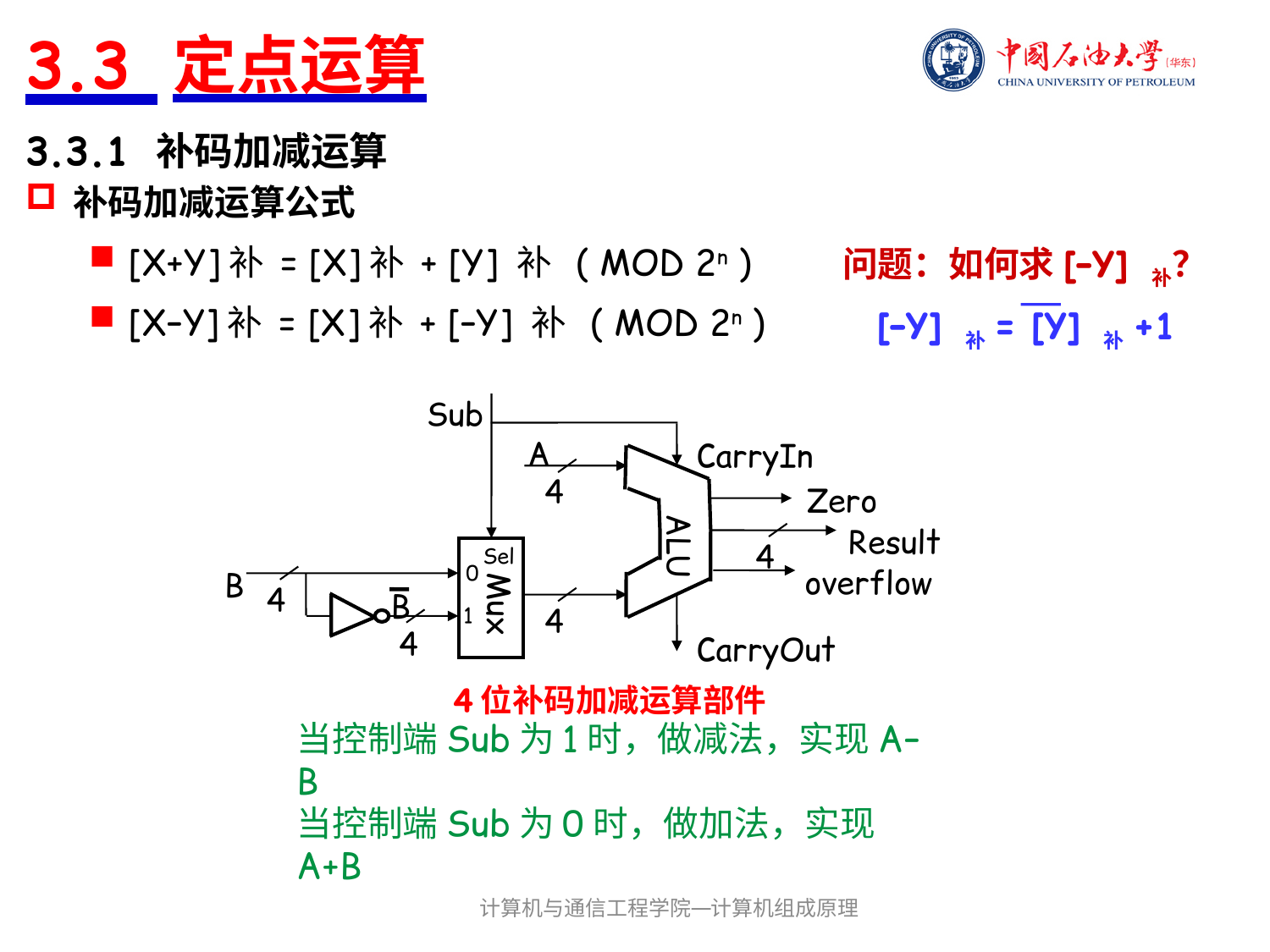

# 3.3 定点运算
3.3.1 补码加减运算
补码加减运算公式
[X+Y]补 = [X]补 + [Y] 补  ( MOD 2n )
[X–Y]补 = [X]补 + [–Y] 补  ( MOD 2n )

问题：如何求[–Y] 补？
[–Y] 补= [Y] 补+1

Sub

A
CarryIn

4
Zero

Result
ALU

4
Sel

0
overflow
B

4

B
Mux

4

1

4
CarryOut
4位补码加减运算部件
当控制端Sub为1时，做减法，实现A–B
当控制端Sub为0时，做加法，实现A+B

计算机与通信工程学院—计算机组成原理
43